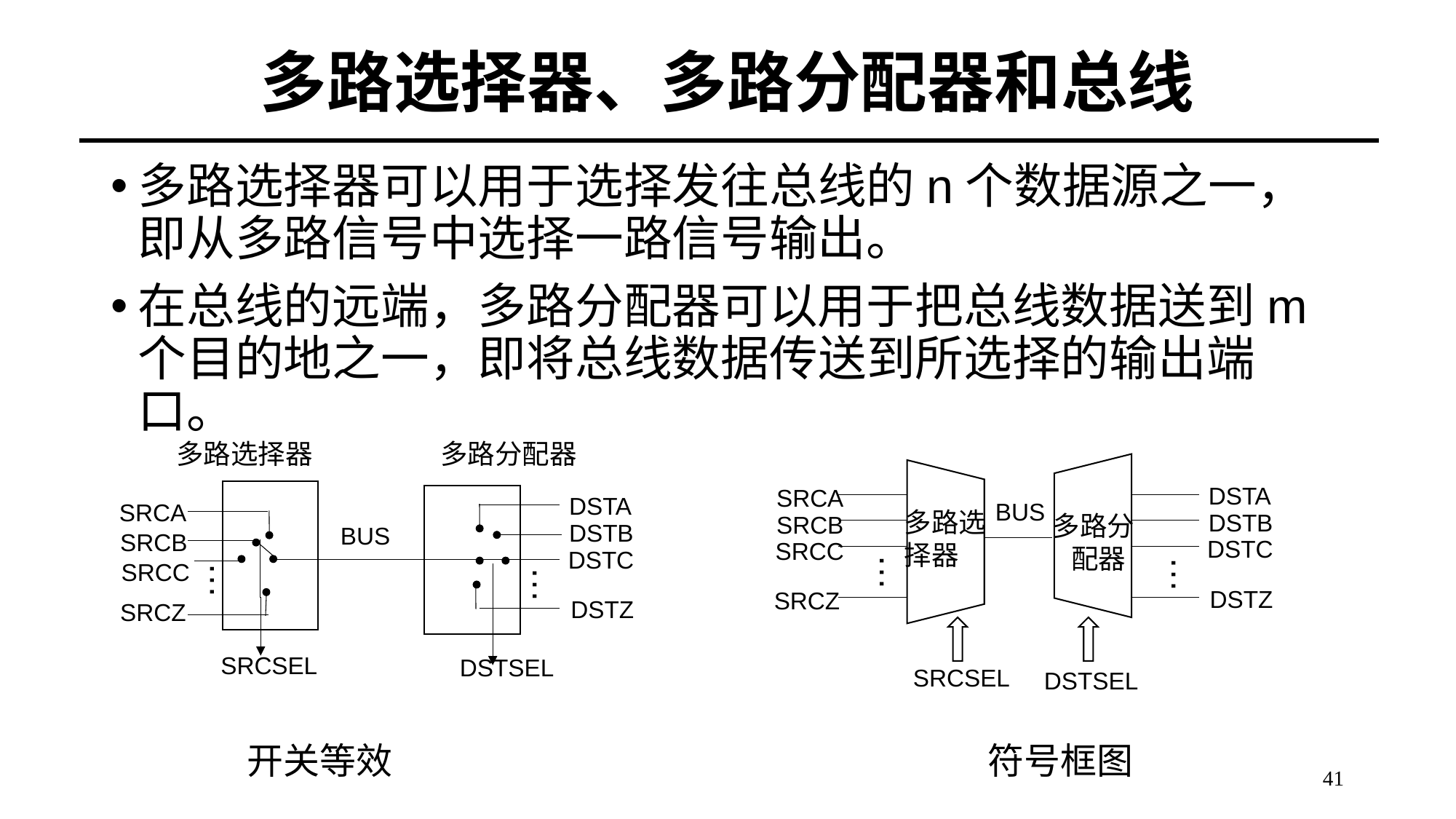

# 多路选择器、多路分配器和总线
多路选择器可以用于选择发往总线的n个数据源之一，即从多路信号中选择一路信号输出。
在总线的远端，多路分配器可以用于把总线数据送到m个目的地之一，即将总线数据传送到所选择的输出端口。
多路选择器
多路分配器
DSTA
SRCA

DSTA

DSTB

DSTC
…

DSTZ
BUS
SRCA

多路选择器
DSTB

多路分      配器
SRCB

BUS
…
SRCB
DSTC
SRCC

…
…
SRCC

DSTZ
SRCZ

SRCZ

SRCSEL
DSTSEL
SRCSEL
DSTSEL
开关等效
符号框图
41